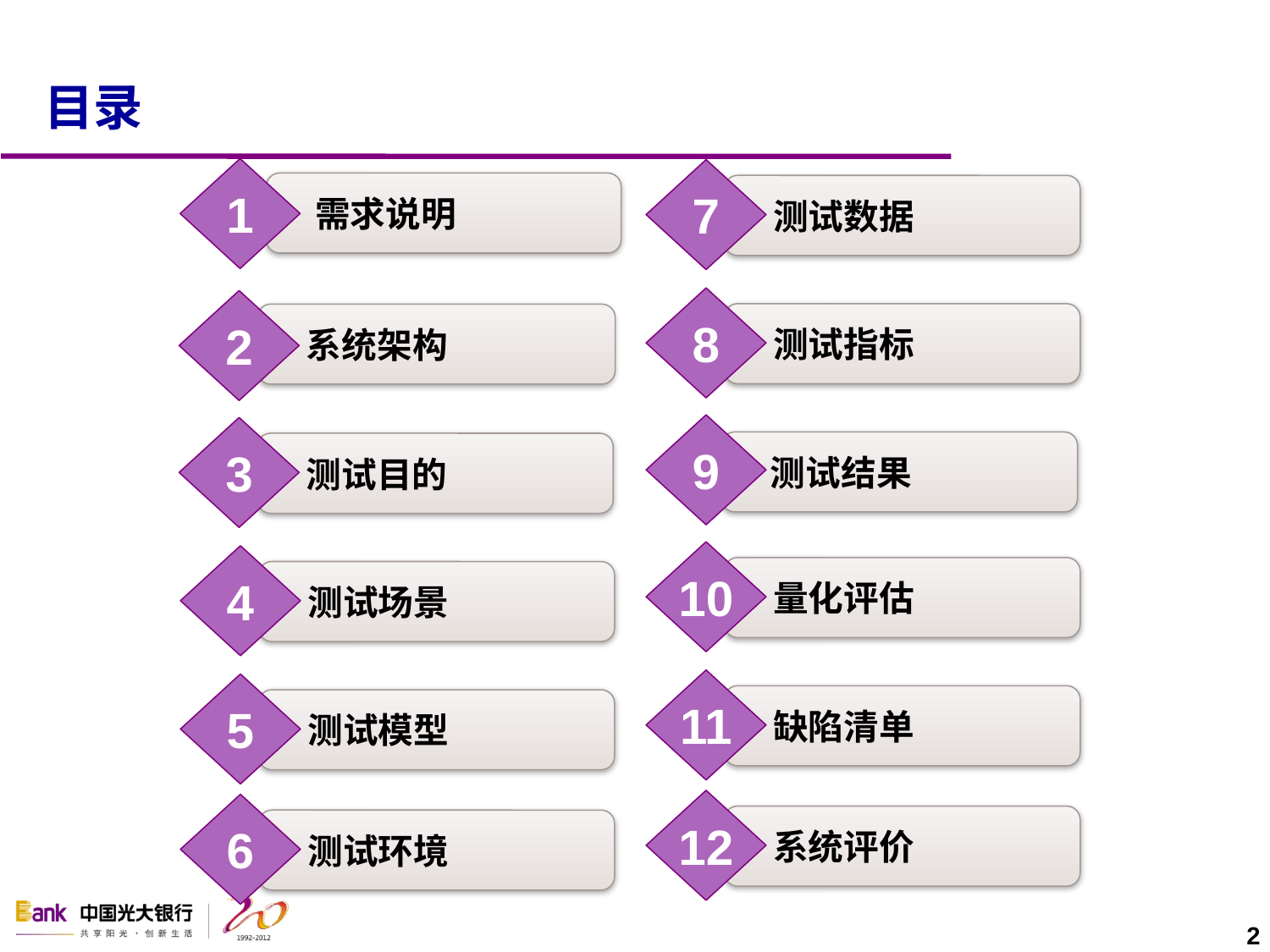

# 目录
1
7
需求说明
测试数据
8
2
测试指标
系统架构
9
3
测试结果
测试目的
10
4
量化评估
测试场景
11
5
缺陷清单
测试模型
12
6
系统评价
测试环境